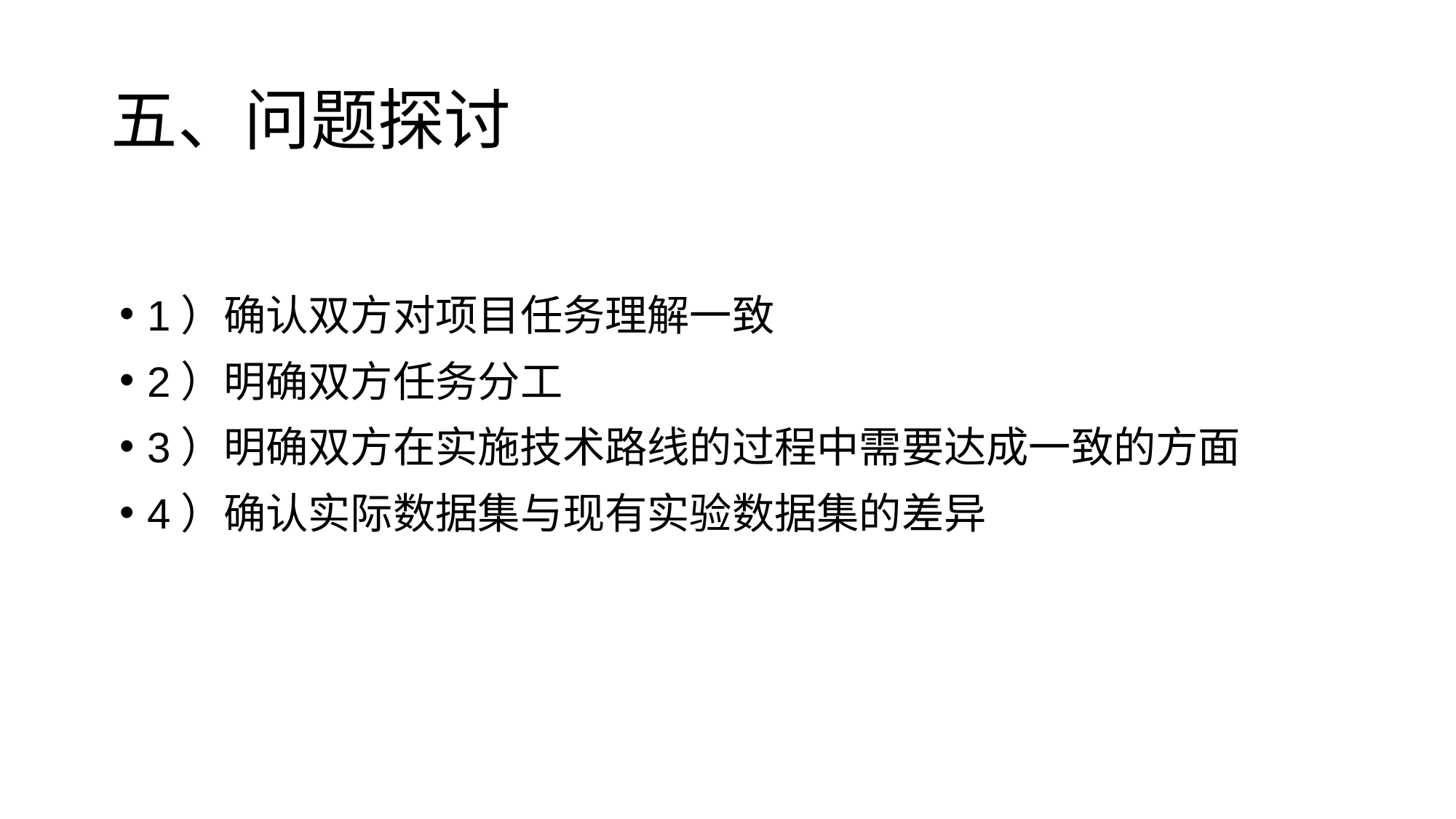

# 五、问题探讨
1）确认双方对项目任务理解一致
2）明确双方任务分工
3）明确双方在实施技术路线的过程中需要达成一致的方面
4）确认实际数据集与现有实验数据集的差异